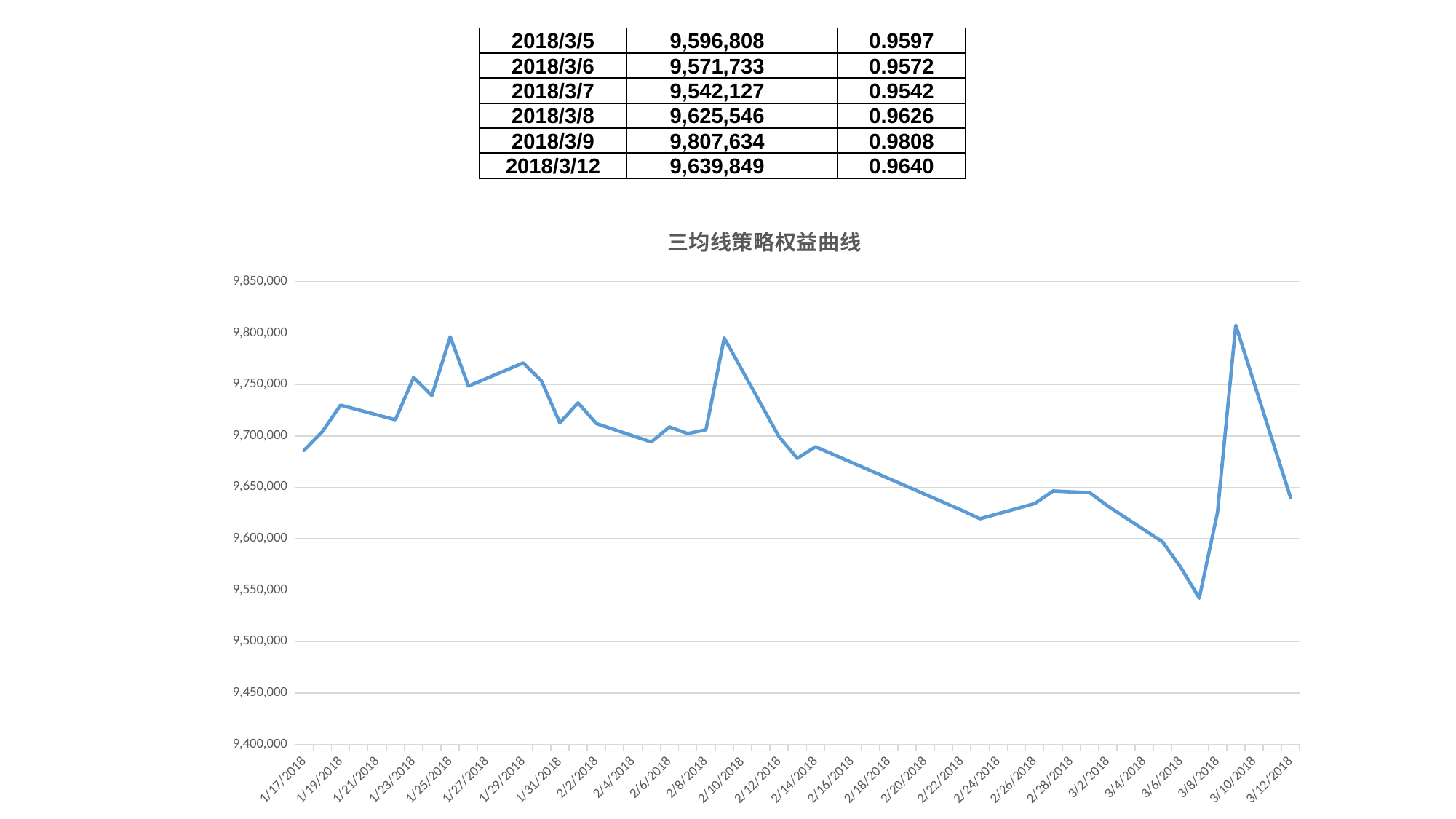

| 2018/3/5 | 9,596,808 | 0.9597 |
| --- | --- | --- |
| 2018/3/6 | 9,571,733 | 0.9572 |
| 2018/3/7 | 9,542,127 | 0.9542 |
| 2018/3/8 | 9,625,546 | 0.9626 |
| 2018/3/9 | 9,807,634 | 0.9808 |
| 2018/3/12 | 9,639,849 | 0.9640 |

### Chart: 三均线策略权益曲线

| Category |  |
|---|---|
| 43117 | 9685921.0 |
| 43118 | 9704061.0 |
| 43119 | 9729899.0 |
| 43122 | 9715728.0 |
| 43123 | 9756827.0 |
| 43124 | 9739233.0 |
| 43125 | 9796411.0 |
| 43126 | 9748454.84 |
| 43129 | 9771011.28 |
| 43130 | 9753399.92 |
| 43131 | 9712827.91 |
| 43132 | 9732130.91 |
| 43133 | 9712003.0 |
| 43136 | 9694076.53 |
| 43137 | 9708630.9 |
| 43138 | 9702242.39 |
| 43139 | 9706020.53 |
| 43140 | 9795265.0 |
| 43143 | 9699243.0 |
| 43144 | 9678174.18 |
| 43145 | 9689418.18 |
| 43153 | 9627659.0 |
| 43154 | 9619395.63 |
| 43157 | 9634210.25 |
| 43158 | 9646383.0 |
| 43159 | 9645561.0 |
| 43160 | 9644799.0 |
| 43161 | 9631738.0 |
| 43164 | 9596808.0 |
| 43165 | 9571733.0 |
| 43166 | 9542127.0 |
| 43167 | 9625546.0 |
| 43168 | 9807634.0 |
| 43171 | 9639849.0 |